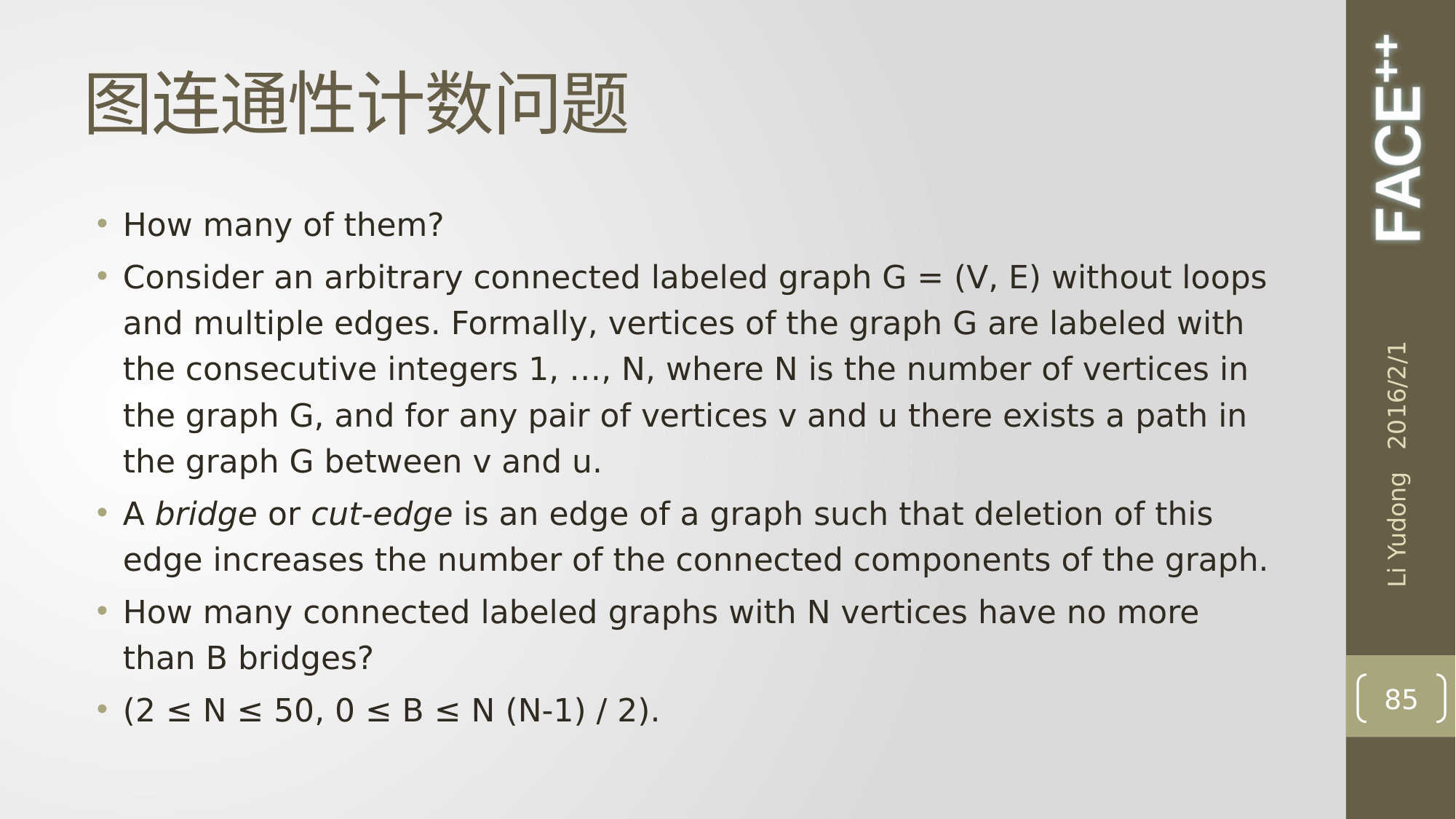

# 图连通性计数问题
How many of them?
Consider an arbitrary connected labeled graph G = (V, E) without loops and multiple edges. Formally, vertices of the graph G are labeled with the consecutive integers 1, …, N, where N is the number of vertices in the graph G, and for any pair of vertices v and u there exists a path in the graph G between v and u.
A bridge or cut-edge is an edge of a graph such that deletion of this edge increases the number of the connected components of the graph.
How many connected labeled graphs with N vertices have no more than B bridges?
(2 ≤ N ≤ 50, 0 ≤ B ≤ N (N-1) / 2).
2016/2/1
Li Yudong
85